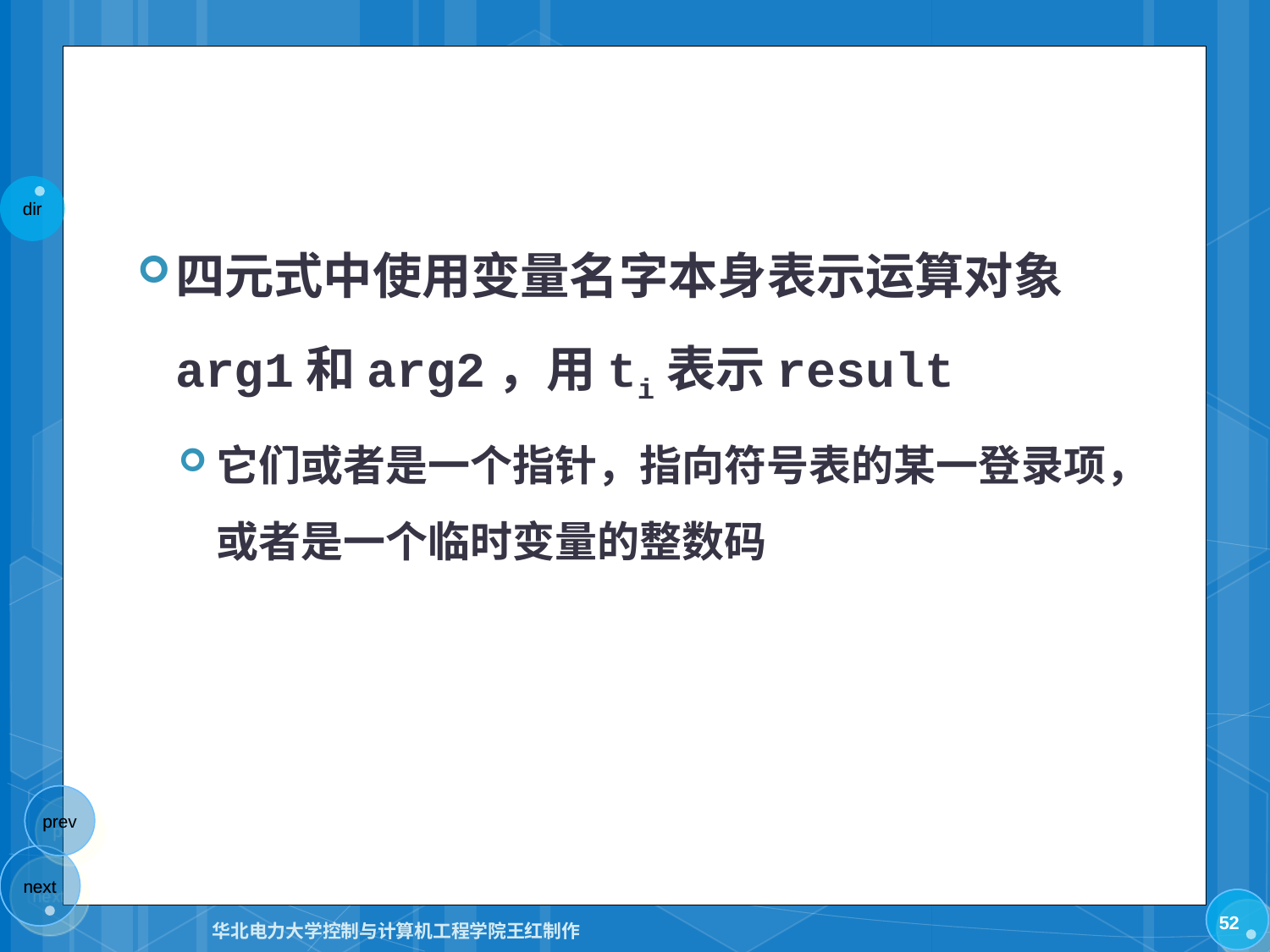

#
四元式中使用变量名字本身表示运算对象arg1和arg2，用ti表示result
它们或者是一个指针，指向符号表的某一登录项，或者是一个临时变量的整数码
52
华北电力大学控制与计算机工程学院王红制作